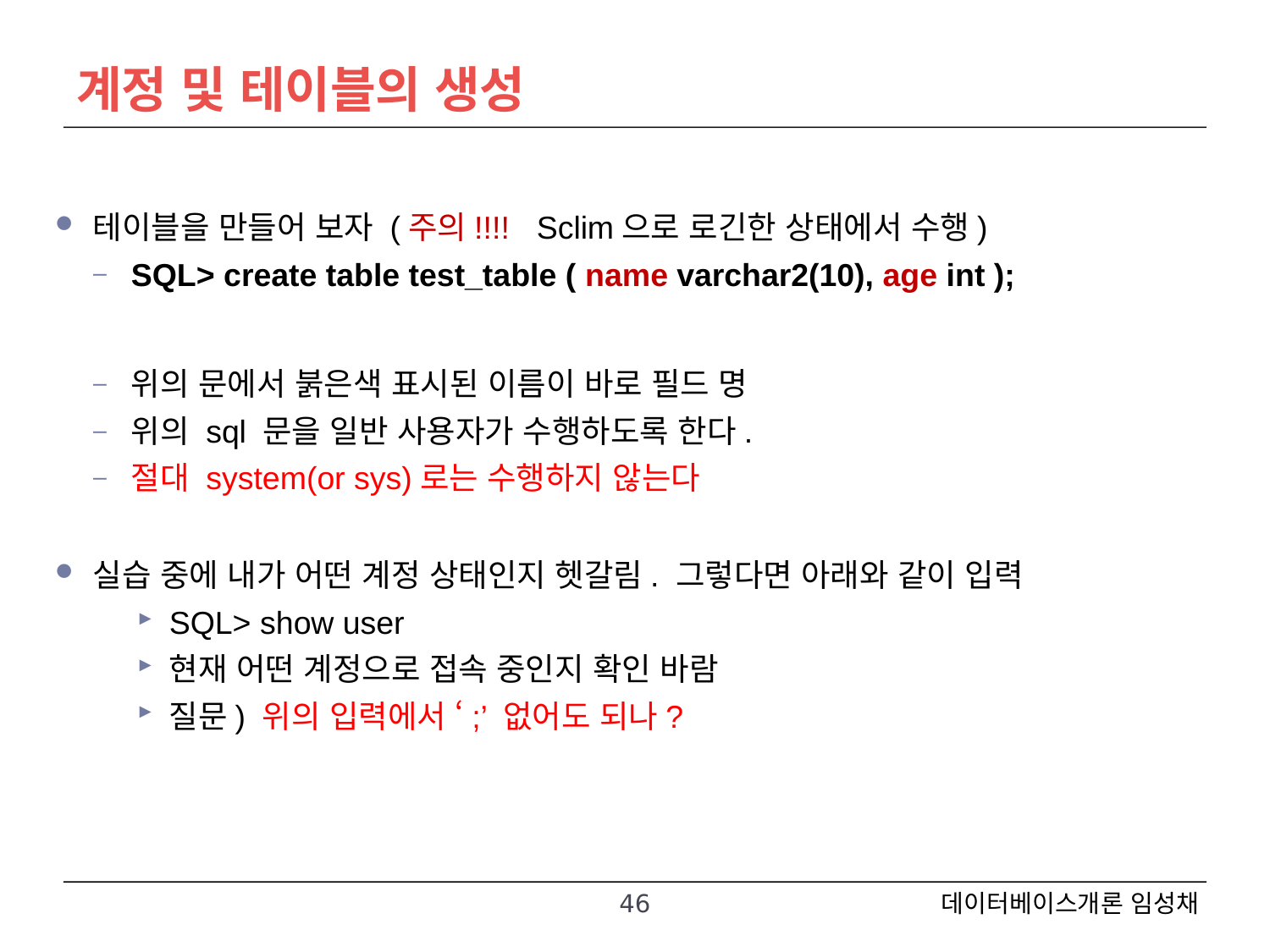

# 계정 및 테이블의 생성
테이블을 만들어 보자 (주의!!!!   Sclim으로 로긴한 상태에서 수행)
SQL> create table test_table ( name varchar2(10), age int );

위의 문에서 붉은색 표시된 이름이 바로 필드 명
위의 sql 문을 일반 사용자가 수행하도록 한다.
절대 system(or sys)로는 수행하지 않는다

실습 중에 내가 어떤 계정 상태인지 헷갈림. 그렇다면 아래와 같이 입력
SQL> show user
현재 어떤 계정으로 접속 중인지 확인 바람
질문) 위의 입력에서 ‘;’ 없어도 되나?
46
데이터베이스개론 임성채